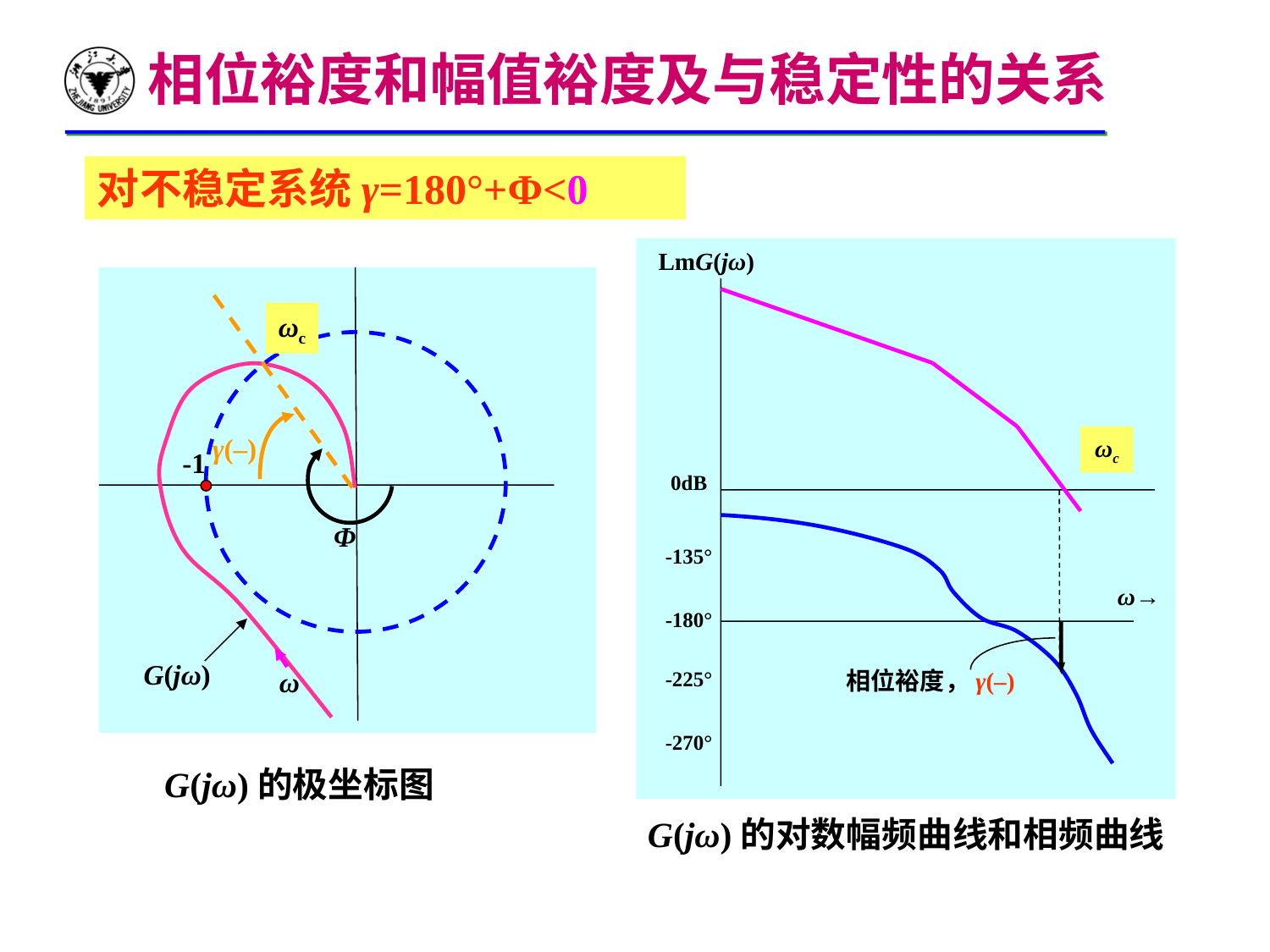

相位裕度和幅值裕度及与稳定性的关系
对不稳定系统γ=180°+Φ<0

LmG(jω)

0dB

-135°
ω→
-180°

-225°
-270°

-1

G(jω)
ω
G(jω)的极坐标图

γ(–)
ωc
ωc

Φ

相位裕度，γ(–)
G(jω)的对数幅频曲线和相频曲线